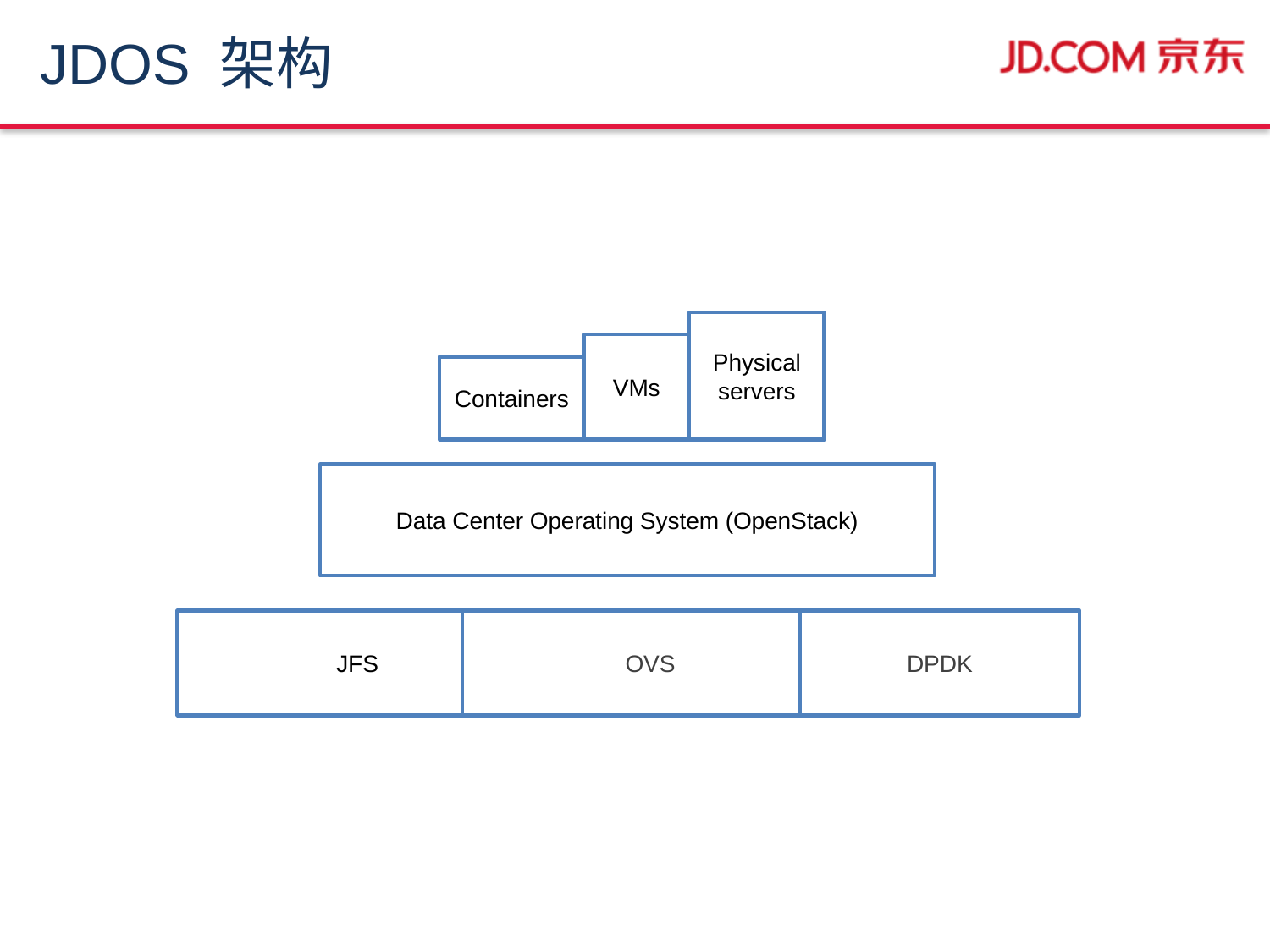

# JDOS 架构
Physical servers
VMs
Containers
Data Center Operating System (OpenStack)
JFS
OVS
DPDK